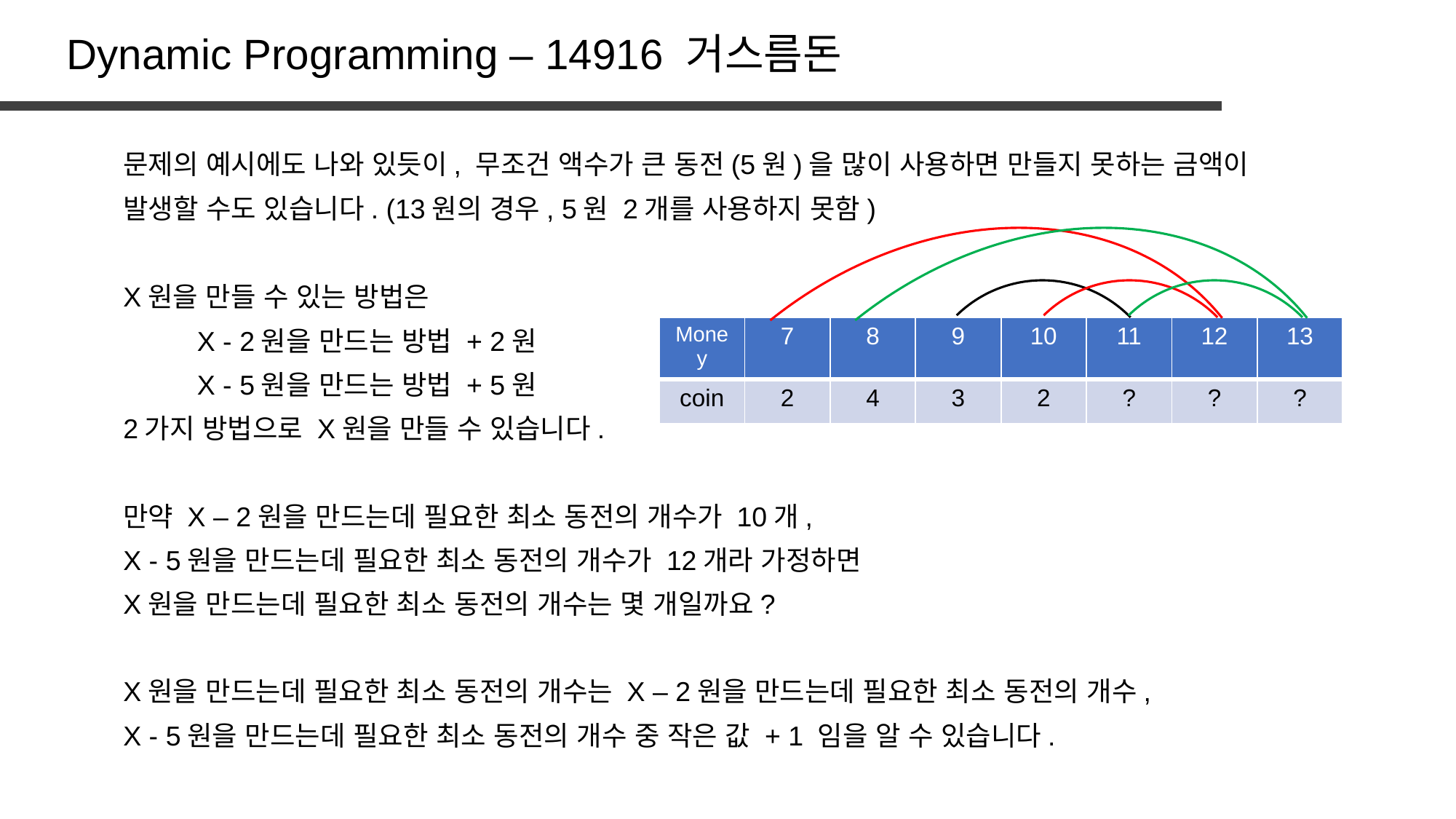

Dynamic Programming – 14916 거스름돈
문제의 예시에도 나와 있듯이, 무조건 액수가 큰 동전(5원)을 많이 사용하면 만들지 못하는 금액이
발생할 수도 있습니다. (13원의 경우, 5원 2개를 사용하지 못함)

X원을 만들 수 있는 방법은

| Money | 7 | 8 | 9 | 10 | 11 | 12 | 13 |
| --- | --- | --- | --- | --- | --- | --- | --- |
| coin | 2 | 4 | 3 | 2 | ? | ? | ? |
X - 2원을 만드는 방법 + 2원
X - 5원을 만드는 방법 + 5원
2가지 방법으로 X원을 만들 수 있습니다.
만약 X – 2원을 만드는데 필요한 최소 동전의 개수가 10개,
X - 5원을 만드는데 필요한 최소 동전의 개수가 12개라 가정하면
X원을 만드는데 필요한 최소 동전의 개수는 몇 개일까요?
X원을 만드는데 필요한 최소 동전의 개수는 X – 2원을 만드는데 필요한 최소 동전의 개수,
X - 5원을 만드는데 필요한 최소 동전의 개수 중 작은 값 + 1 임을 알 수 있습니다.